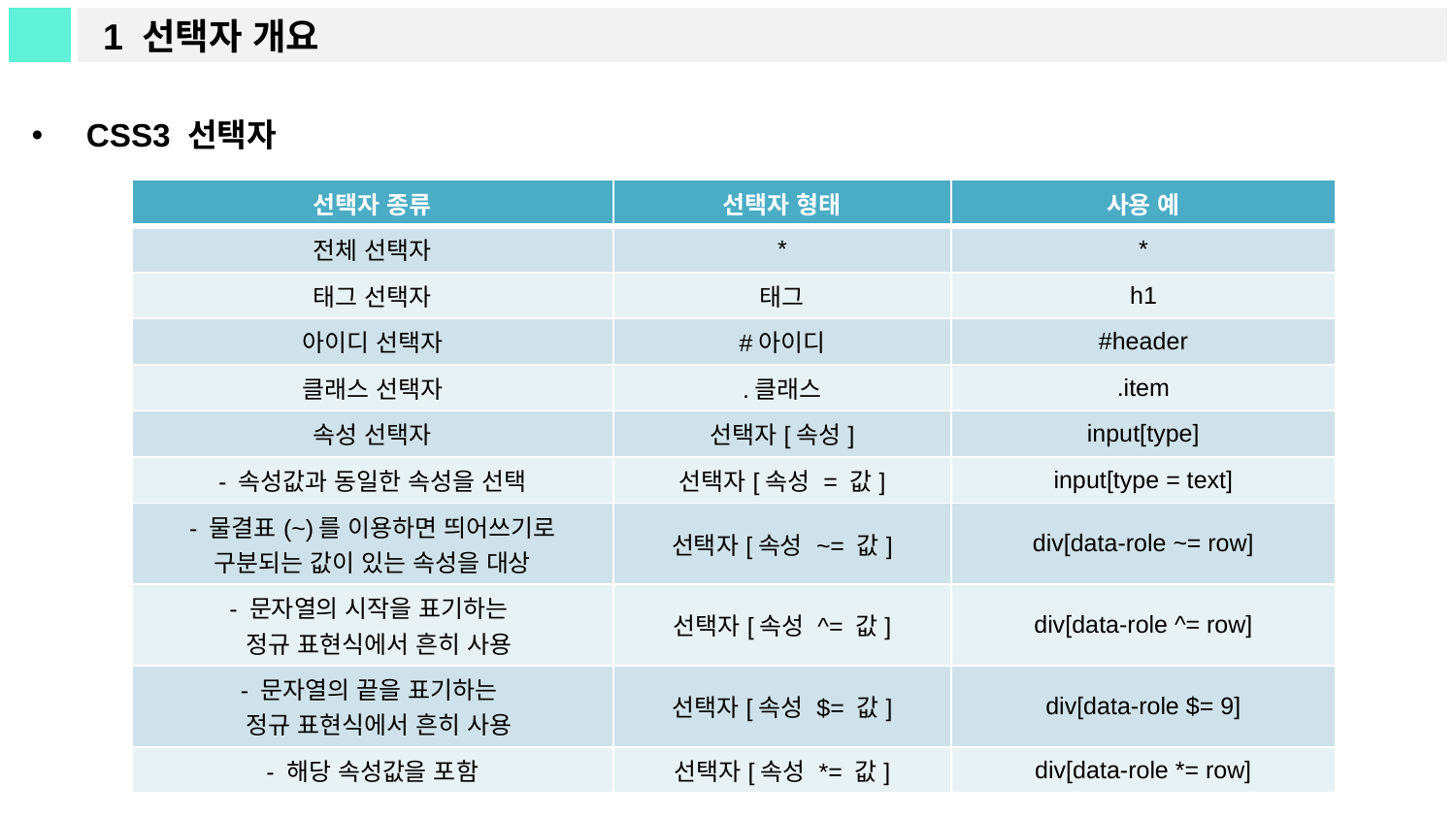

# 1 선택자 개요
CSS3 선택자

| 선택자 종류 | 선택자 형태 | 사용 예 |
| --- | --- | --- |
| 전체 선택자 | \* | \* |
| 태그 선택자 | 태그 | h1 |
| 아이디 선택자 | #아이디 | #header |
| 클래스 선택자 | .클래스 | .item |
| 속성 선택자 | 선택자[속성] | input[type] |
| - 속성값과 동일한 속성을 선택 | 선택자[속성 = 값] | input[type = text] |
| - 물결표(~)를 이용하면 띄어쓰기로 구분되는 값이 있는 속성을 대상 | 선택자[속성 ~= 값] | div[data-role ~= row] |
| - 문자열의 시작을 표기하는 정규 표현식에서 흔히 사용 | 선택자[속성 ^= 값] | div[data-role ^= row] |
| - 문자열의 끝을 표기하는 정규 표현식에서 흔히 사용 | 선택자[속성 $= 값] | div[data-role $= 9] |
| - 해당 속성값을 포함 | 선택자[속성 \*= 값] | div[data-role \*= row] |